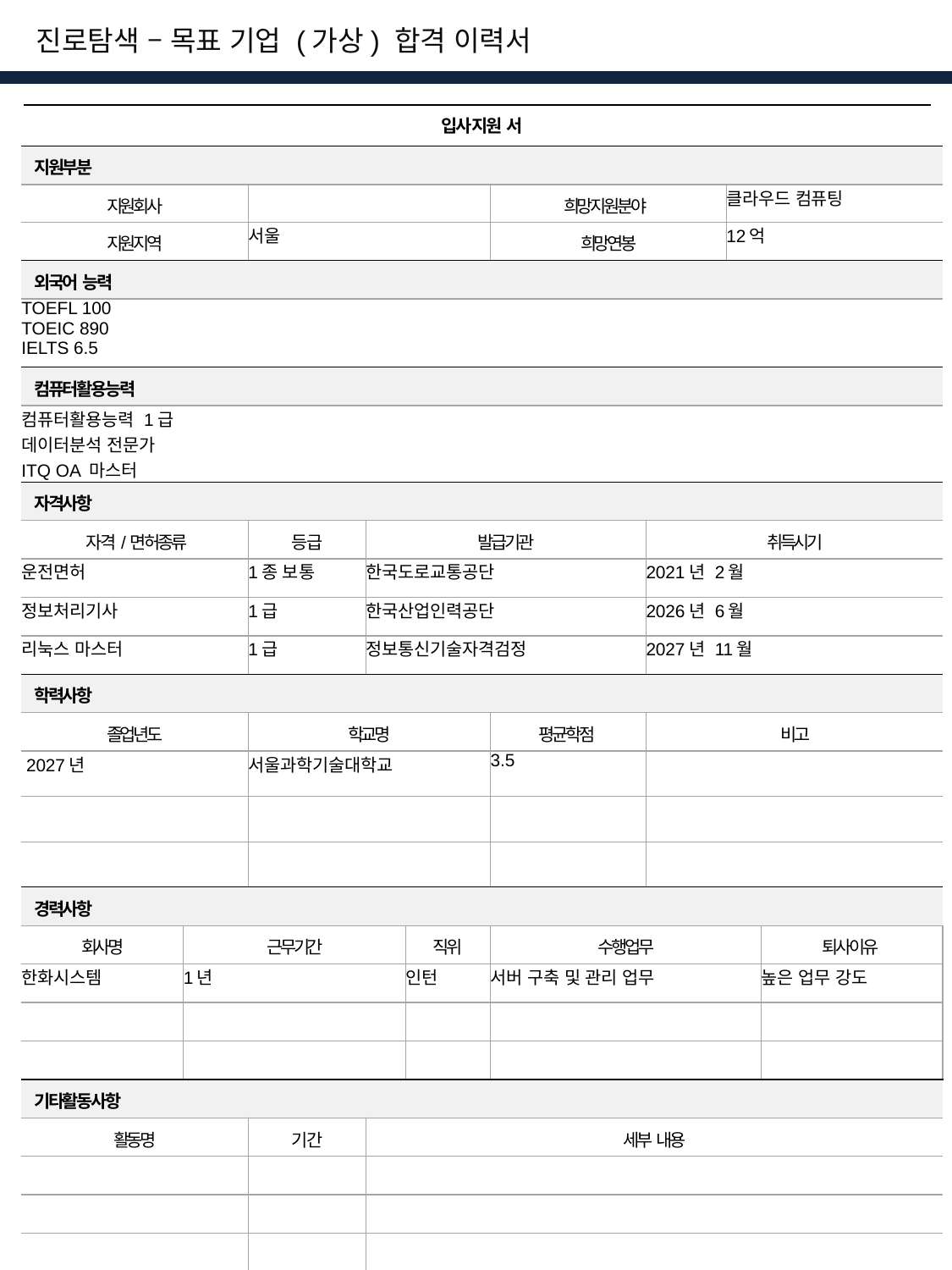

진로탐색 – 목표 기업 (가상) 합격 이력서

| 입 사 지 원 서 |  |  |  |  |  |  |  |  |
| --- | --- | --- | --- | --- | --- | --- | --- | --- |
| 지원부분 |  |  |  |  |  |  |  |  |
| 지원회사 |  |  |  |  | 희망지원분야 |  | 클라우드 컴퓨팅 |  |
| 지원지역 |  | 서울 |  |  | 희망연봉 |  | 12억 |  |
| 외국어 능력 |  |  |  |  |  |  |  |  |
| TOEFL 100 TOEIC 890 IELTS 6.5 |  |  |  |  |  |  |  |  |
| 컴퓨터활용능력 |  |  |  |  |  |  |  |  |
| 컴퓨터활용능력 1급 데이터분석 전문가 ITQ OA 마스터 |  |  |  |  |  |  |  |  |
| 자격사항 |  |  |  |  |  |  |  |  |
| 자격/면허종류 |  | 등급 | 발급기관 |  |  | 취득시기 |  |  |
| 운전면허 |  | 1종 보통 | 한국도로교통공단 |  |  | 2021년 2월 |  |  |
| 정보처리기사 |  | 1급 | 한국산업인력공단 |  |  | 2026년 6월 |  |  |
| 리눅스 마스터 |  | 1급 | 정보통신기술자격검정 |  |  | 2027년 11월 |  |  |
| 학력사항 |  |  |  |  |  |  |  |  |
| 졸업년도 |  | 학교명 |  |  | 평균학점 | 비고 |  |  |
| 2027년 |  | 서울과학기술대학교 |  |  | 3.5 |  |  |  |
|  |  |  |  |  |  |  |  |  |
|  |  |  |  |  |  |  |  |  |
| 경력사항 |  |  |  |  |  |  |  |  |
| 회사명 | 근무기간 |  |  | 직위 | 수행업무 |  |  | 퇴사이유 |
| 한화시스템 | 1년 |  |  | 인턴 | 서버 구축 및 관리 업무 |  |  | 높은 업무 강도 |
|  |  |  |  |  |  |  |  |  |
|  |  |  |  |  |  |  |  |  |
| 기타활동사항 |  |  |  |  |  |  |  |  |
| 활동명 |  | 기간 | 세부 내용 |  |  |  |  |  |
|  |  |  |  |  |  |  |  |  |
|  |  |  |  |  |  |  |  |  |
|  |  |  |  |  |  |  |  |  |